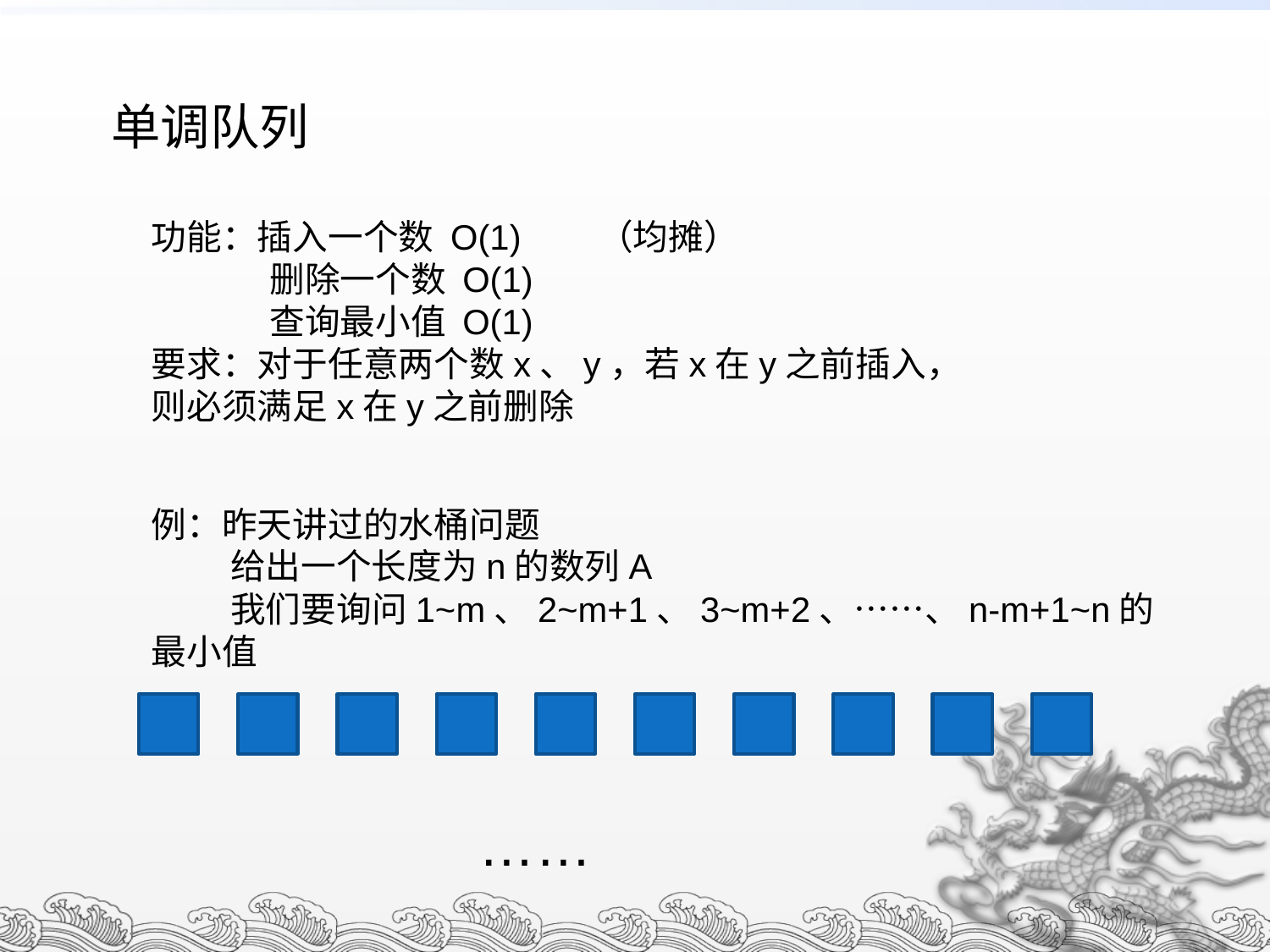

单调队列
功能：插入一个数 O(1)       （均摊）
              删除一个数 O(1)
              查询最小值 O(1)
要求：对于任意两个数x、y，若x在y之前插入，则必须满足x在y之前删除
例：昨天讲过的水桶问题
         给出一个长度为n的数列A
         我们要询问1~m、2~m+1、3~m+2、……、n-m+1~n的最小值

……